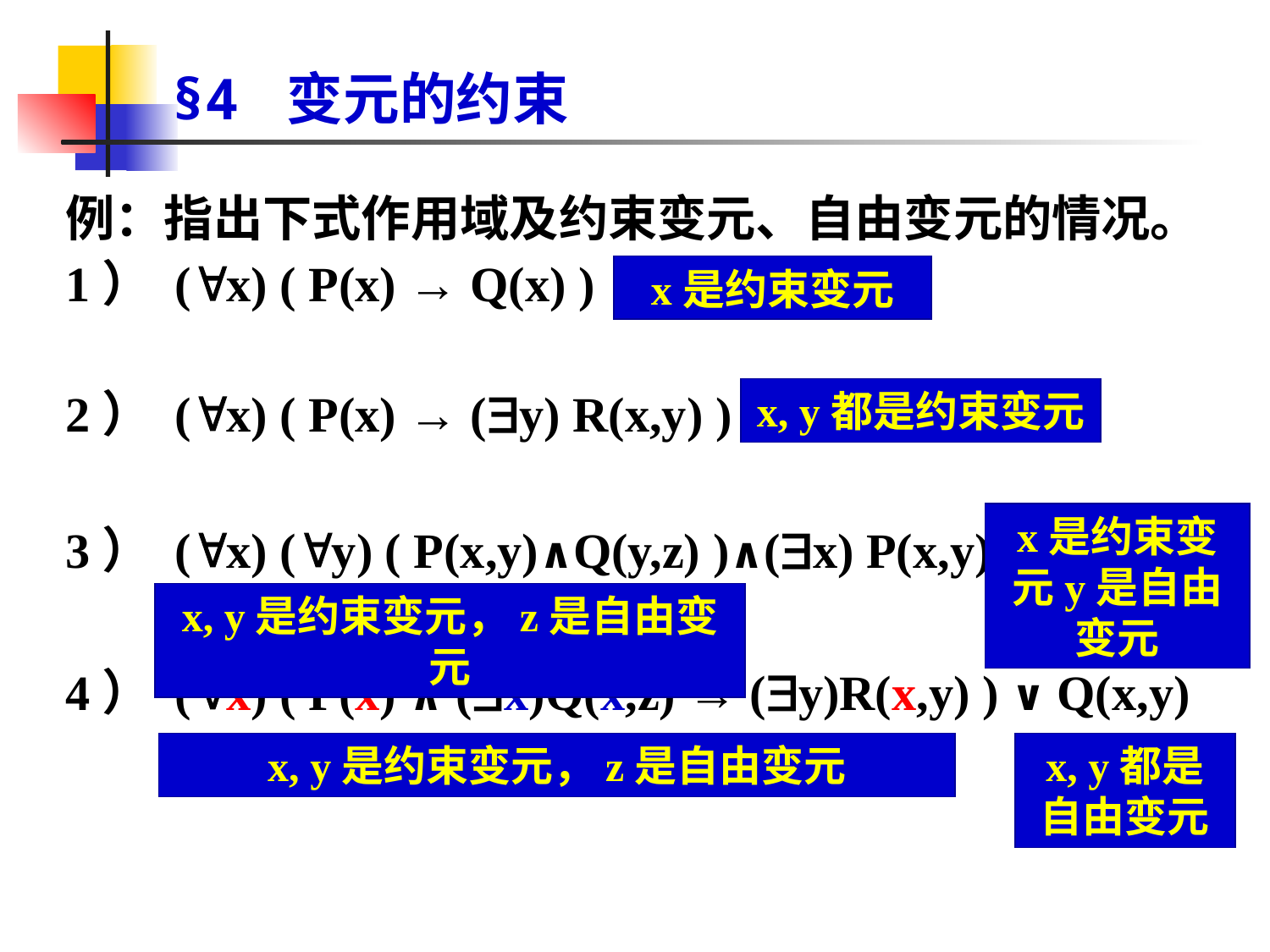

# §4 变元的约束
例：指出下式作用域及约束变元、自由变元的情况。
1） (∀x) ( P(x) → Q(x) )

2） (∀x) ( P(x) → (∃y) R(x,y) )

3） (∀x) (∀y) ( P(x,y)∧Q(y,z) )∧(∃x) P(x,y)

4） (∀x) ( P(x) ∧ (∃x)Q(x,z) → (∃y)R(x,y) ) ∨ Q(x,y)
x是约束变元
x, y都是约束变元
x是约束变元y是自由变元
x, y是约束变元，z是自由变元
x, y是约束变元，z是自由变元
x, y都是自由变元
41